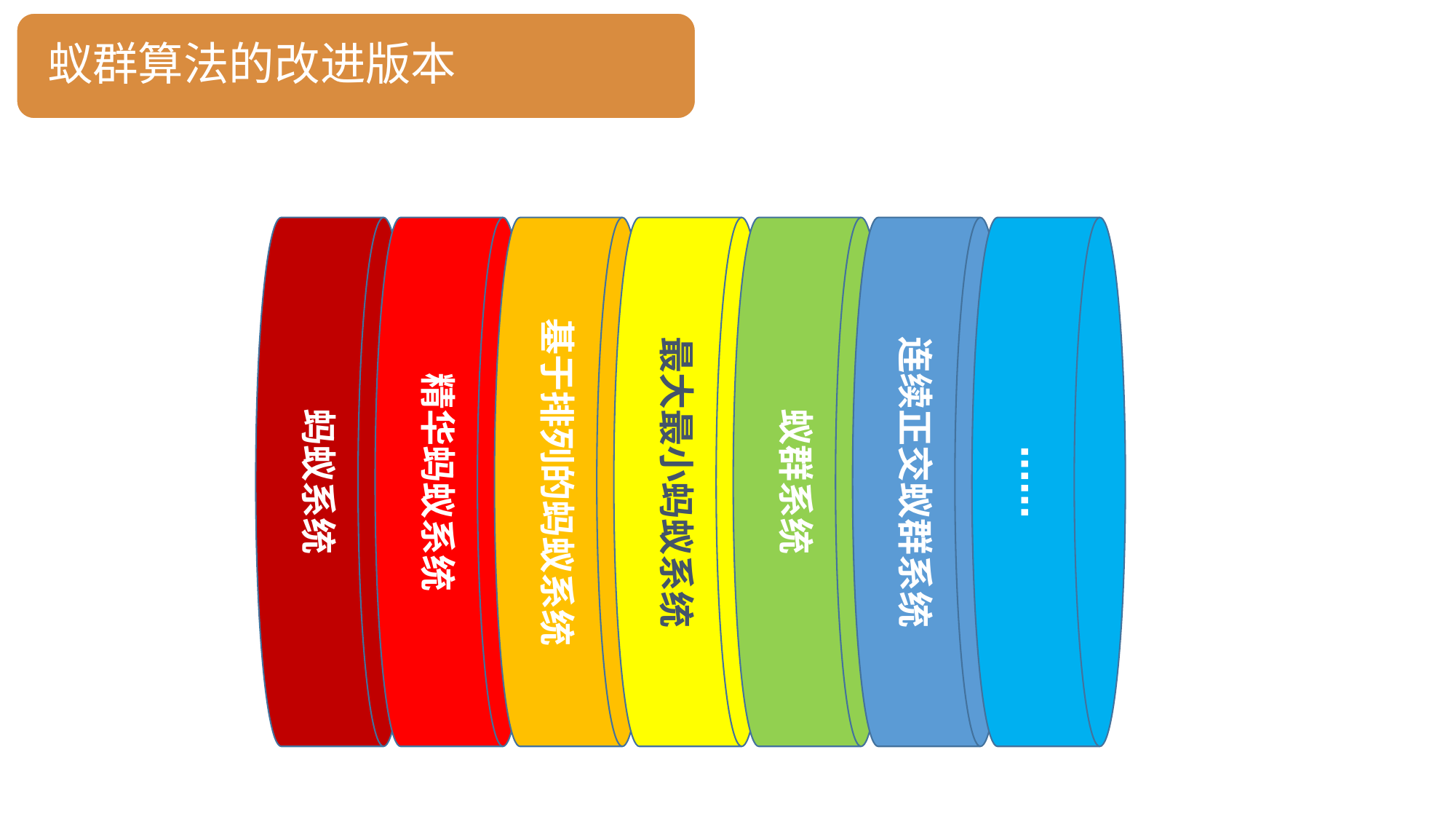

蚁群算法的改进版本
蚂蚁系统
精华蚂蚁系统
基于排列的蚂蚁系统
最大最小蚂蚁系统
蚁群系统
连续正交蚁群系统
……